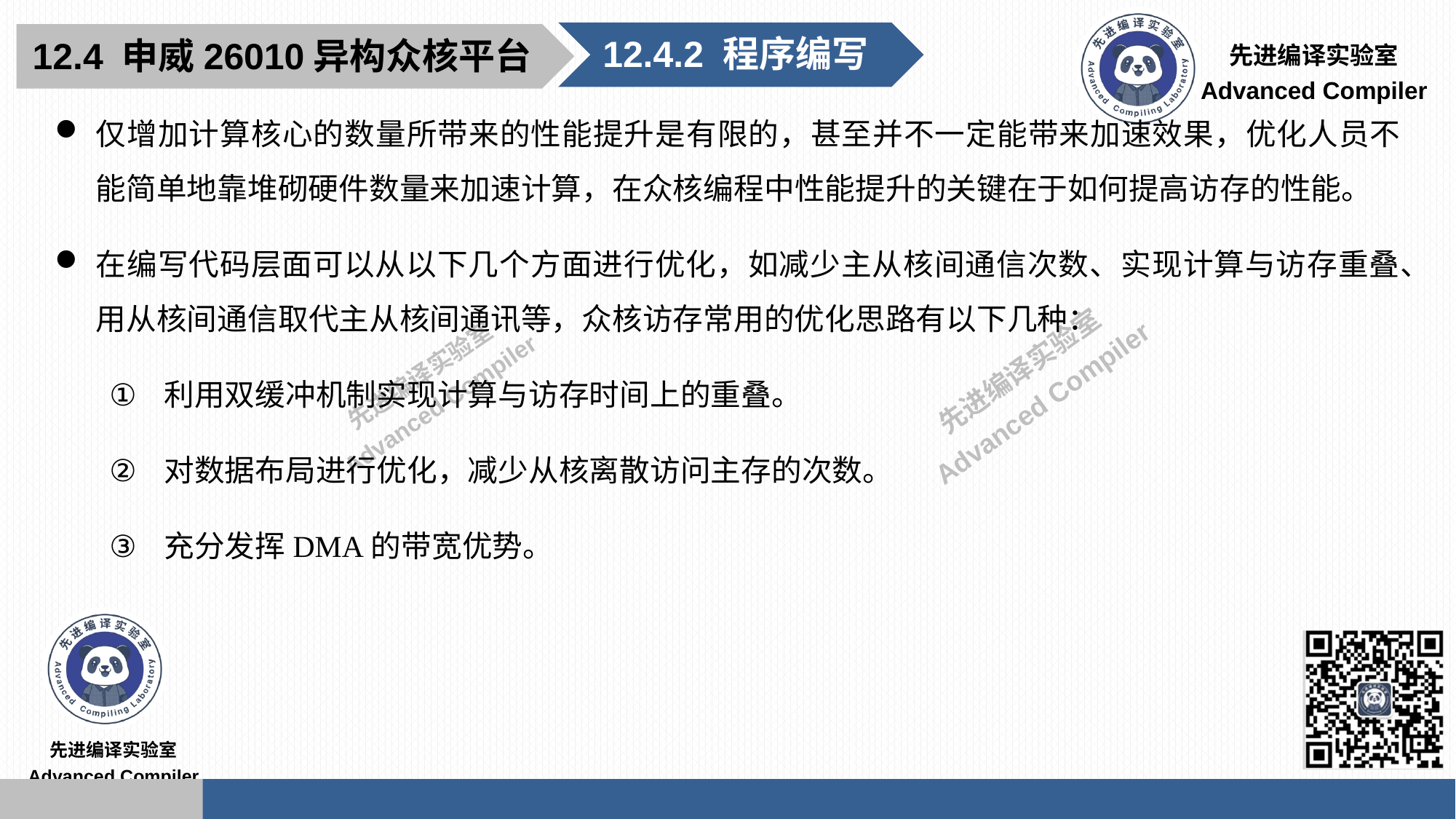

12.4.2 程序编写

12.4 申威26010异构众核平台
仅增加计算核心的数量所带来的性能提升是有限的，甚至并不一定能带来加速效果，优化人员不能简单地靠堆砌硬件数量来加速计算，在众核编程中性能提升的关键在于如何提高访存的性能。
在编写代码层面可以从以下几个方面进行优化，如减少主从核间通信次数、实现计算与访存重叠、用从核间通信取代主从核间通讯等，众核访存常用的优化思路有以下几种：
利用双缓冲机制实现计算与访存时间上的重叠。
对数据布局进行优化，减少从核离散访问主存的次数。
充分发挥DMA的带宽优势。